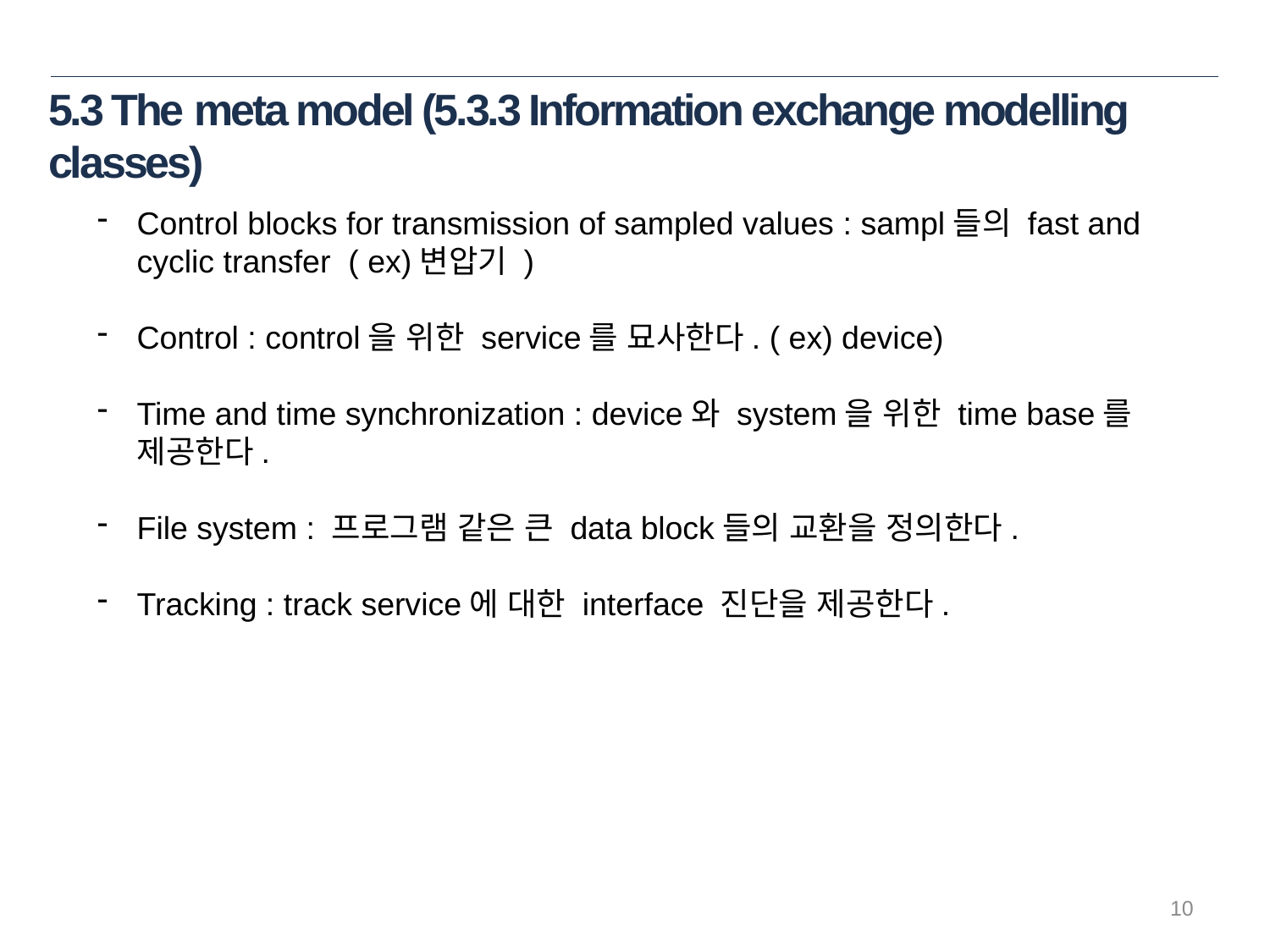

5.3 The meta model (5.3.3 Information exchange modelling classes)
Control blocks for transmission of sampled values : sampl들의 fast and cyclic transfer  ( ex)변압기 )

Control : control을 위한 service를 묘사한다. ( ex) device)

Time and time synchronization : device와 system을 위한 time base를 제공한다.

File system : 프로그램 같은 큰 data block들의 교환을 정의한다.

Tracking : track service에 대한 interface 진단을 제공한다.
10